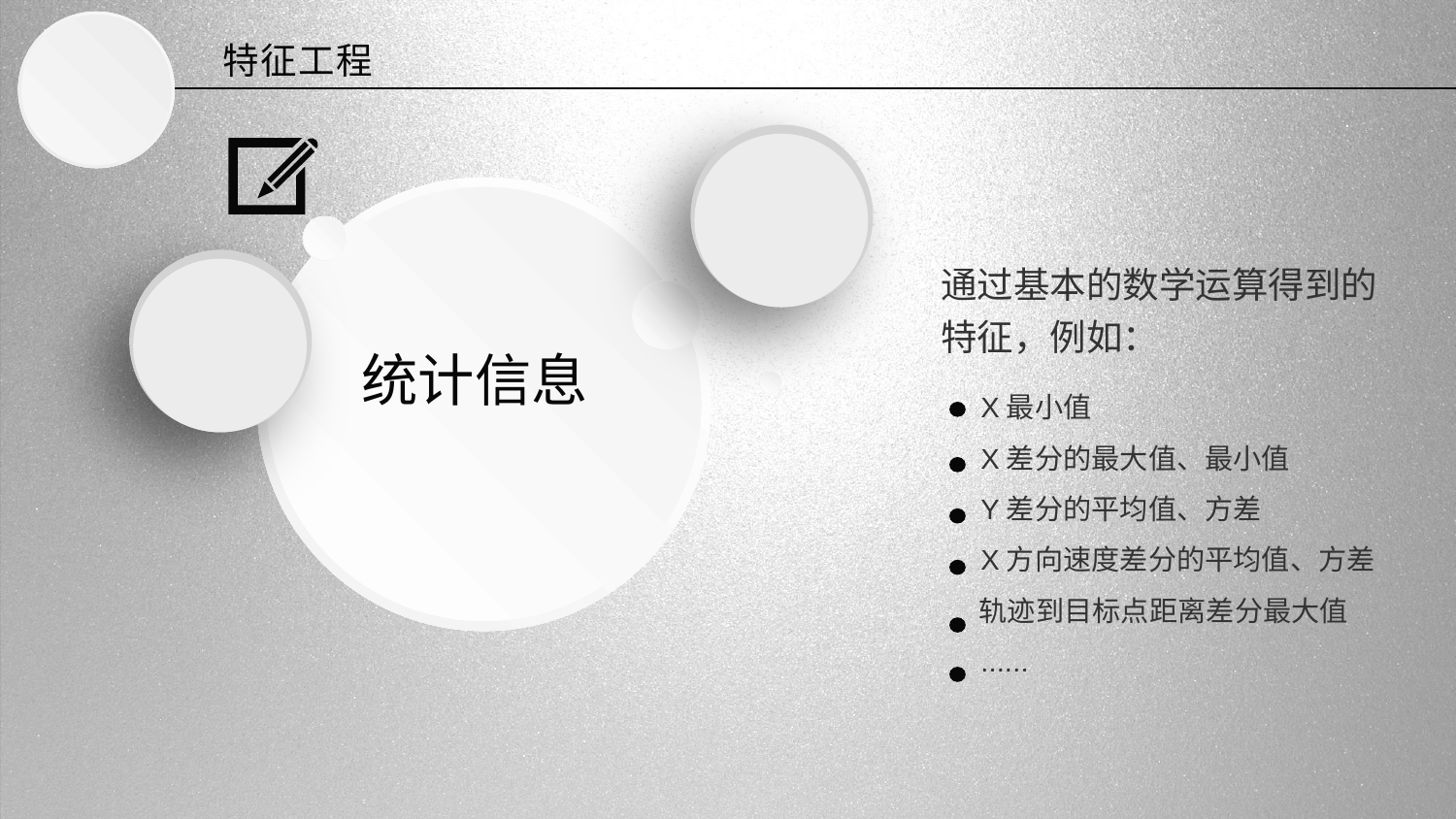

特征工程

 统计信息

通过基本的数学运算得到的特征，例如：
     X最小值
     X差分的最大值、最小值
     Y差分的平均值、方差
     X方向速度差分的平均值、方差
     轨迹到目标点距离差分最大值
     ......